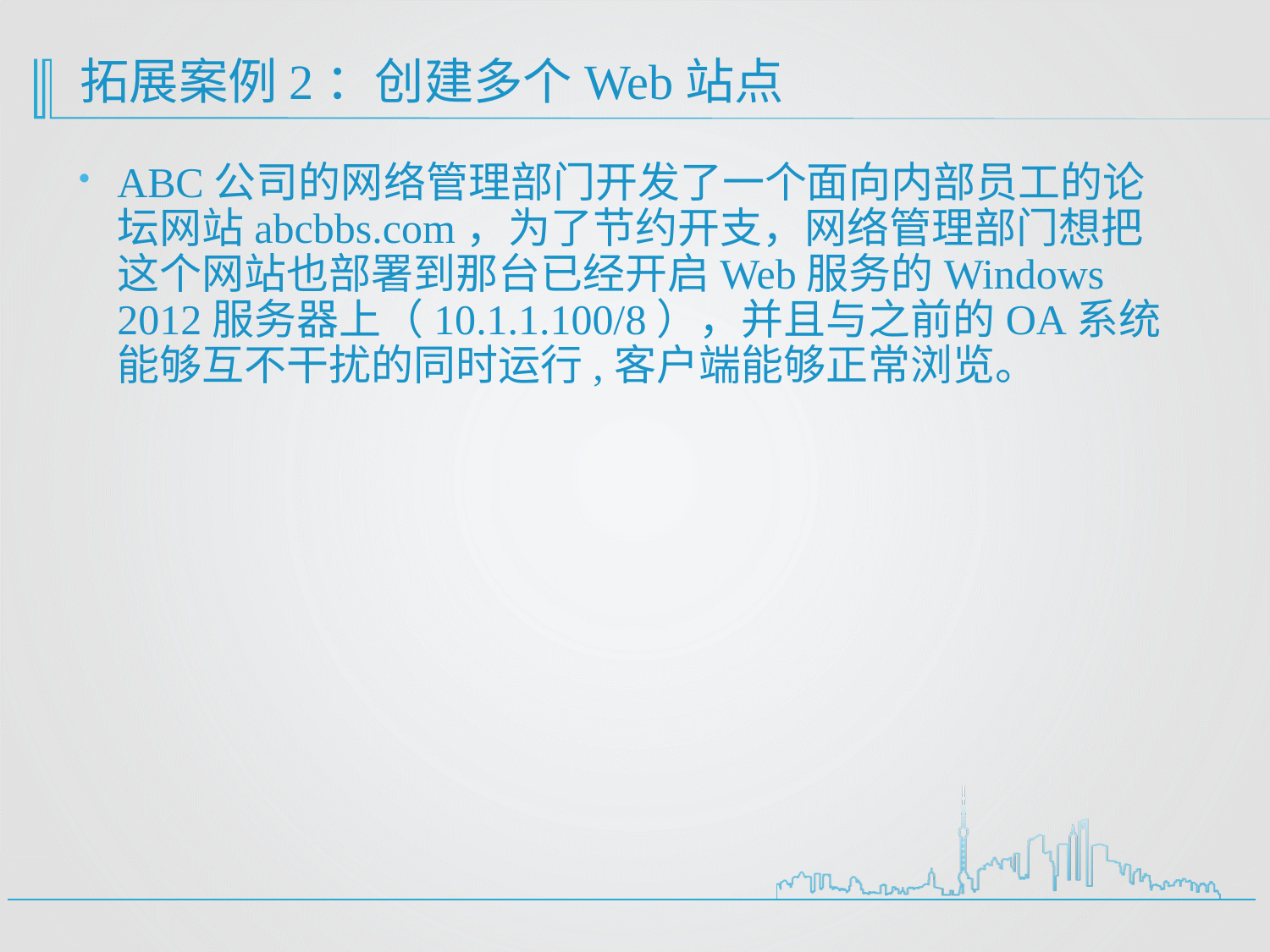

# 拓展案例2：创建多个Web站点
ABC公司的网络管理部门开发了一个面向内部员工的论坛网站abcbbs.com，为了节约开支，网络管理部门想把这个网站也部署到那台已经开启Web服务的Windows 2012服务器上（10.1.1.100/8），并且与之前的OA系统能够互不干扰的同时运行,客户端能够正常浏览。